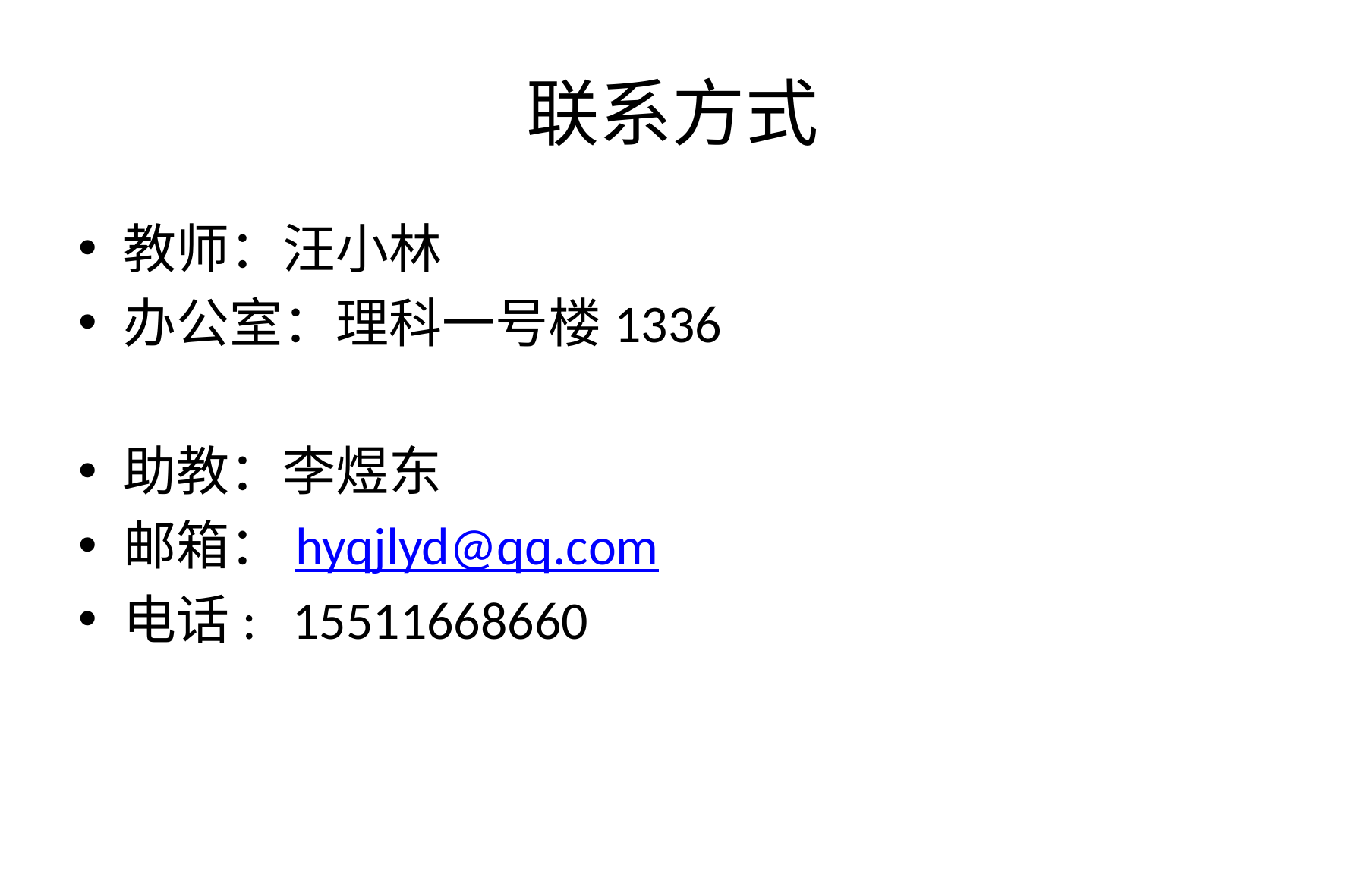

# 联系方式
教师：汪小林
办公室：理科一号楼1336

助教：李煜东
邮箱：hyqjlyd@qq.com
电话:   15511668660